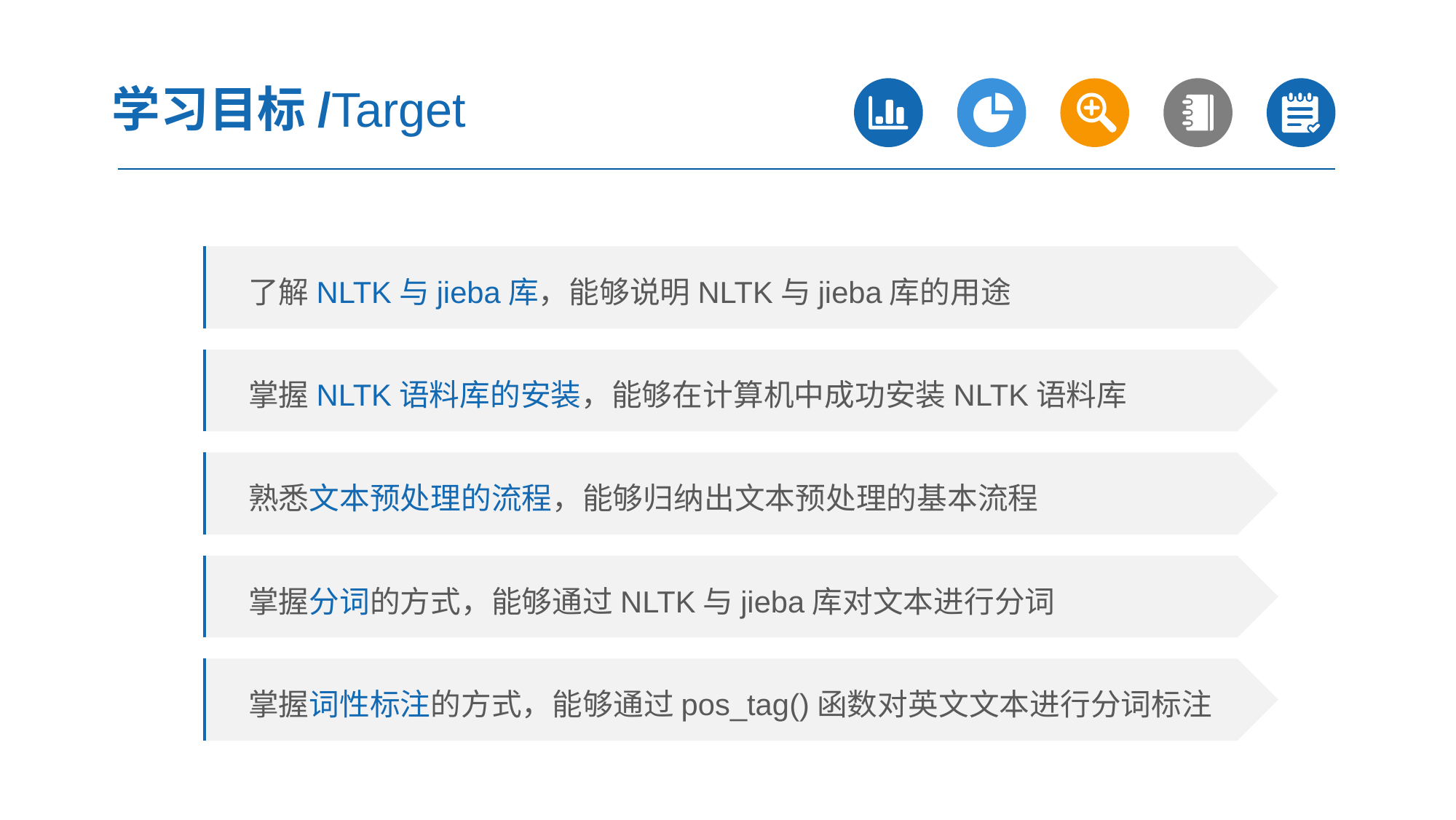

学习目标/Target
    了解NLTK与jieba库，能够说明NLTK与jieba库的用途

    掌握NLTK语料库的安装，能够在计算机中成功安装NLTK语料库

    熟悉文本预处理的流程，能够归纳出文本预处理的基本流程

    掌握分词的方式，能够通过NLTK与jieba库对文本进行分词

    掌握词性标注的方式，能够通过pos_tag()函数对英文文本进行分词标注